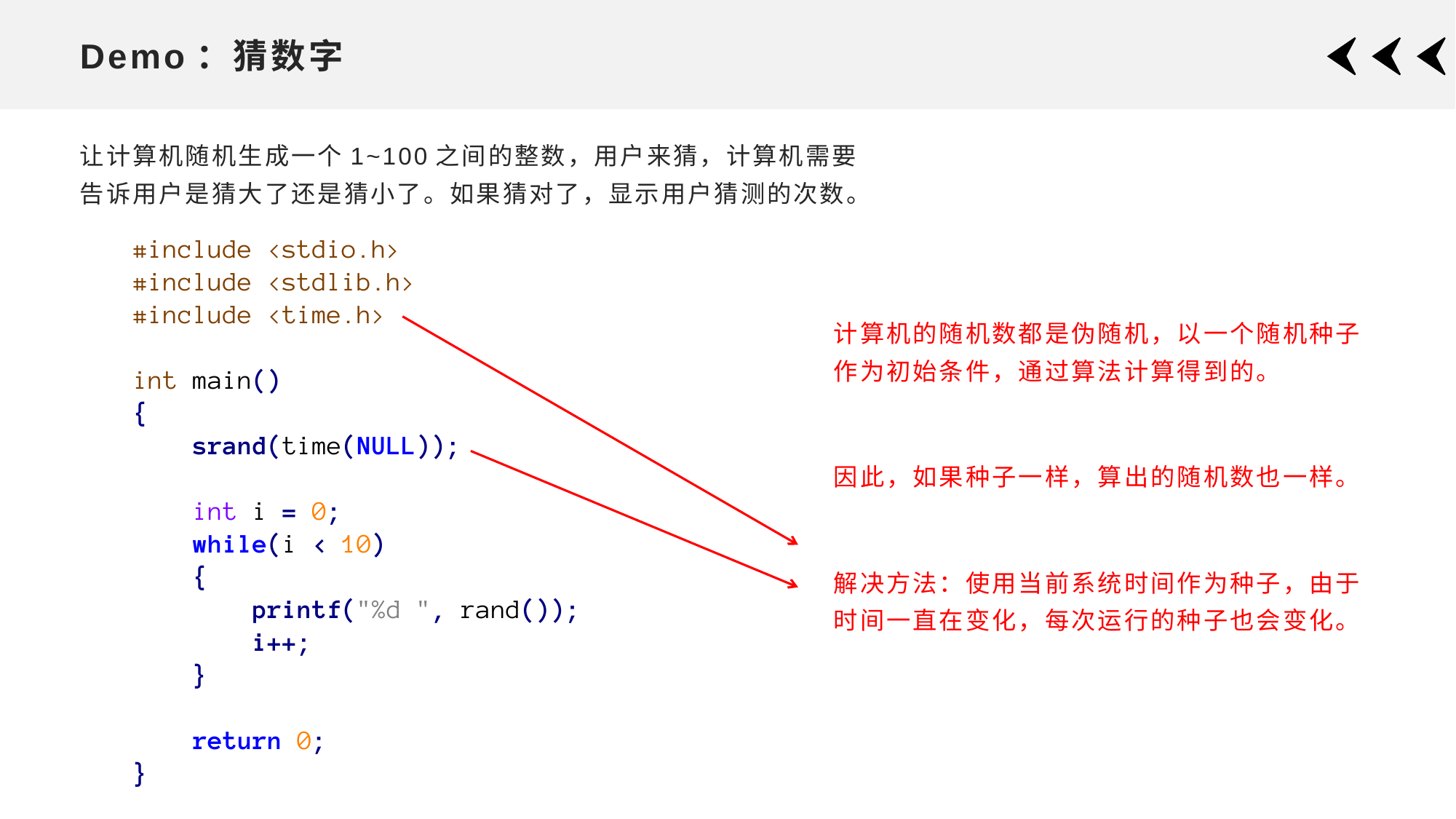

# Demo：猜数字
让计算机随机生成一个1~100之间的整数，用户来猜，计算机需要告诉用户是猜大了还是猜小了。如果猜对了，显示用户猜测的次数。
#include <stdio.h>#include <stdlib.h>#include <time.h> int main(){    srand(time(NULL));

    int i = 0;    while(i < 10)    {        printf("%d ", rand());        i++;    }        return 0;}
计算机的随机数都是伪随机，以一个随机种子作为初始条件，通过算法计算得到的。

因此，如果种子一样，算出的随机数也一样。

解决方法：使用当前系统时间作为种子，由于时间一直在变化，每次运行的种子也会变化。